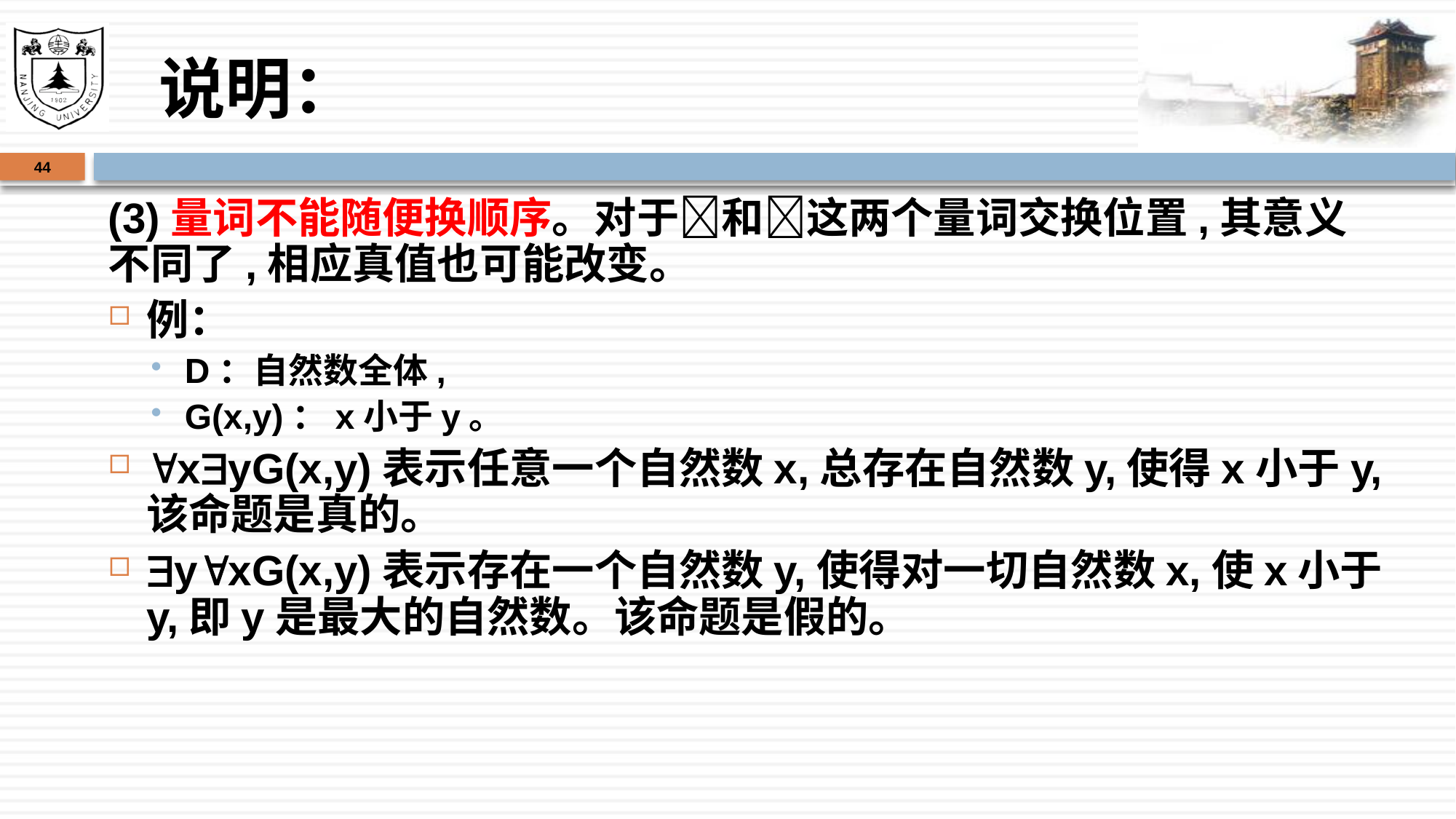

# 说明：
44
(3)量词不能随便换顺序。对于∀和∃这两个量词交换位置,其意义不同了,相应真值也可能改变。
例：
D：自然数全体,
G(x,y)：x小于y。
∀x∃yG(x,y)表示任意一个自然数x,总存在自然数y,使得x小于y,该命题是真的。
∃y∀xG(x,y)表示存在一个自然数y,使得对一切自然数x,使x小于y,即y是最大的自然数。该命题是假的。